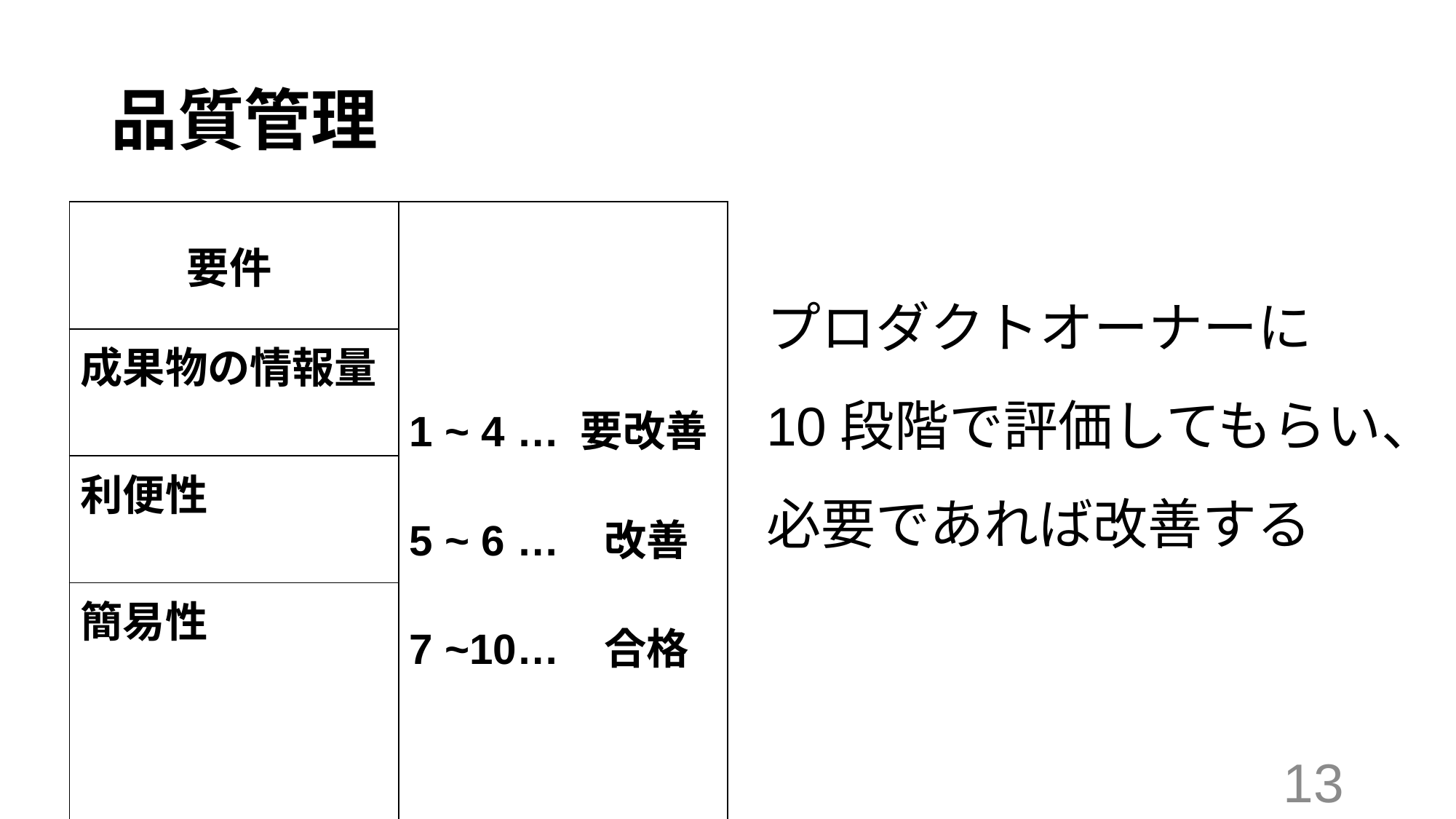

# 品質管理
| 要件 | 1 ~ 4 … 要改善 5 ~ 6 … 改善 7 ~10… 合格 |
| --- | --- |
| 成果物の情報量 |  |
| 利便性 |  |
| 簡易性 |  |
プロダクトオーナーに
10段階で評価してもらい、
必要であれば改善する
13